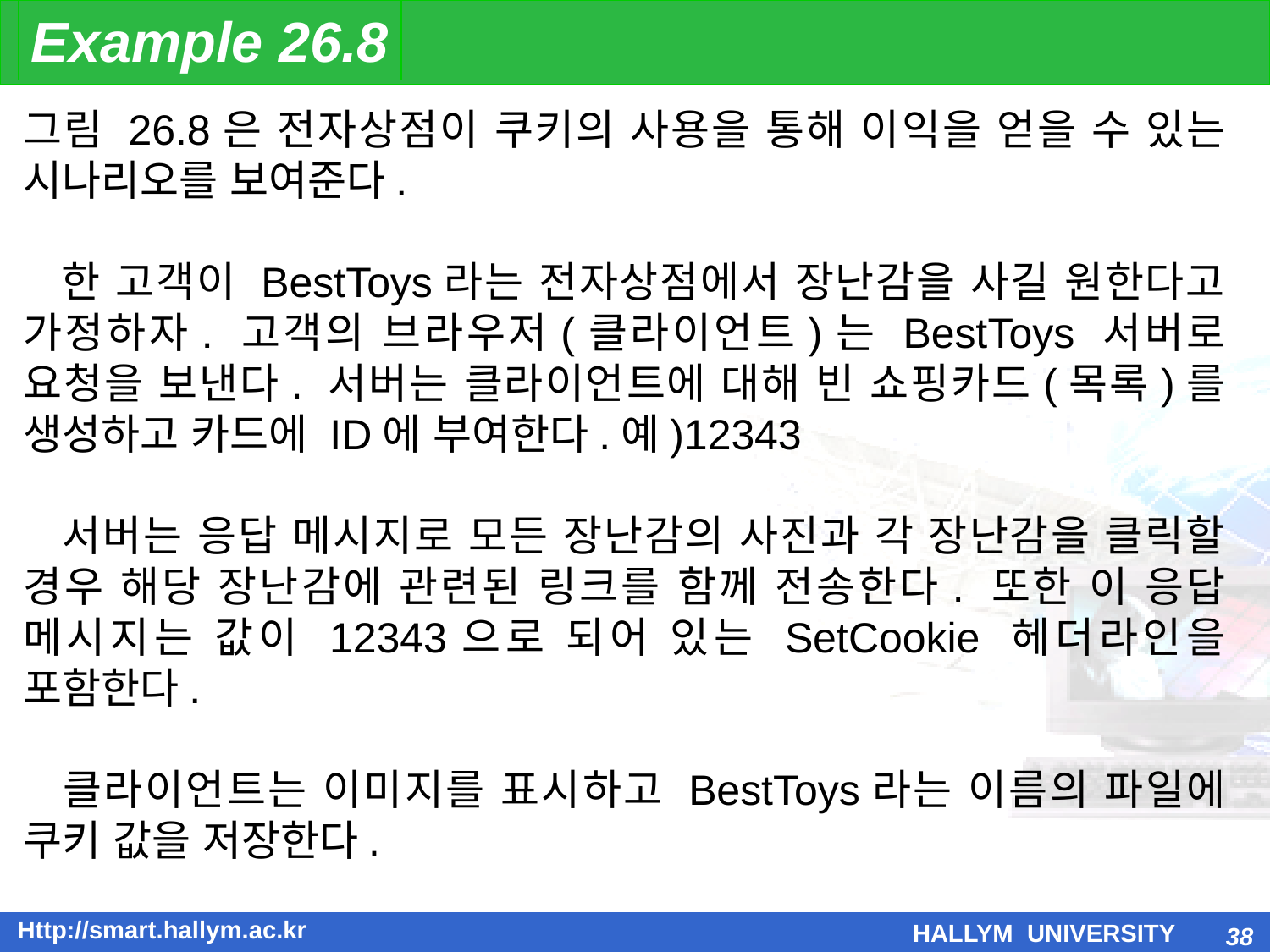

Example 26.8
그림 26.8은 전자상점이 쿠키의 사용을 통해 이익을 얻을 수 있는 시나리오를 보여준다.

  한 고객이 BestToys라는 전자상점에서 장난감을 사길 원한다고 가정하자. 고객의 브라우저(클라이언트)는 BestToys 서버로 요청을 보낸다. 서버는 클라이언트에 대해 빈 쇼핑카드(목록)를 생성하고 카드에 ID에 부여한다.예)12343

  서버는 응답 메시지로 모든 장난감의 사진과 각 장난감을 클릭할 경우 해당 장난감에 관련된 링크를 함께 전송한다. 또한 이 응답 메시지는 값이 12343으로 되어 있는 SetCookie 헤더라인을 포함한다.

  클라이언트는 이미지를 표시하고 BestToys라는 이름의 파일에 쿠키 값을 저장한다.
38